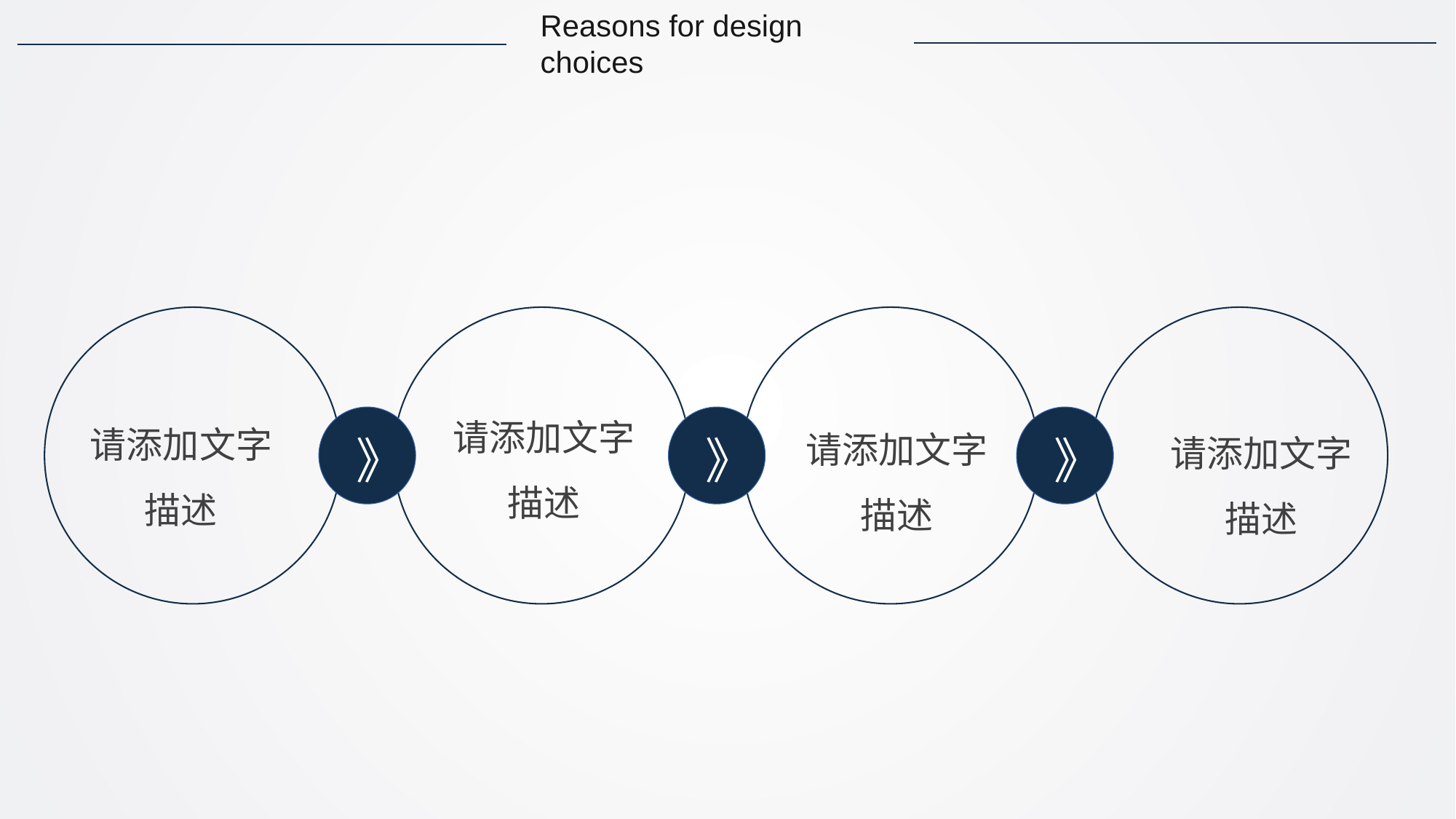

Reasons for design choices

请添加文字描述
请添加文字描述
请添加文字描述
请添加文字描述

》

》

》